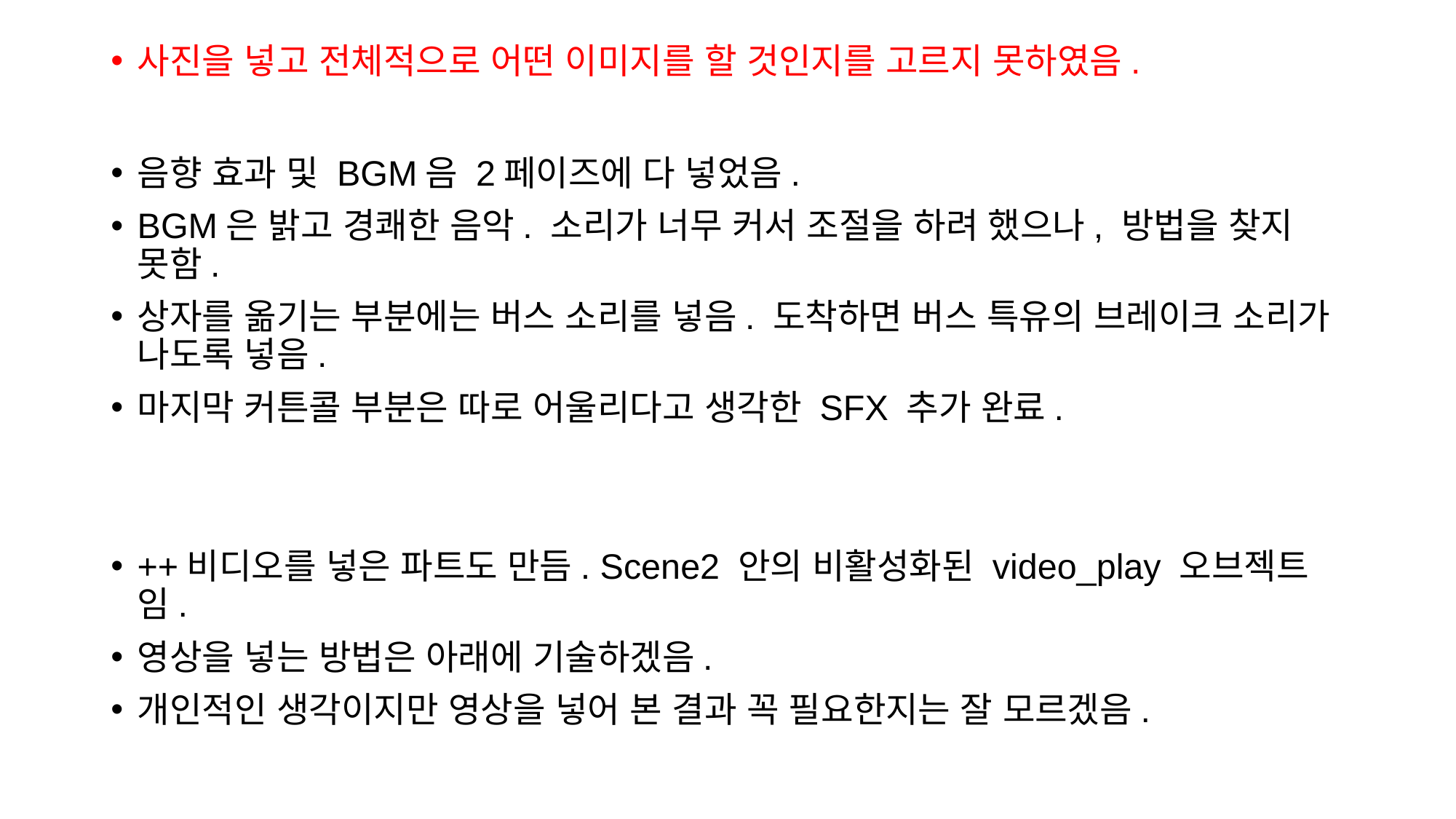

사진을 넣고 전체적으로 어떤 이미지를 할 것인지를 고르지 못하였음.

음향 효과 및 BGM음 2페이즈에 다 넣었음.
BGM은 밝고 경쾌한 음악. 소리가 너무 커서 조절을 하려 했으나, 방법을 찾지 못함.
상자를 옮기는 부분에는 버스 소리를 넣음. 도착하면 버스 특유의 브레이크 소리가 나도록 넣음.
마지막 커튼콜 부분은 따로 어울리다고 생각한 SFX 추가 완료.

++비디오를 넣은 파트도 만듬. Scene2 안의 비활성화된 video_play 오브젝트임.
영상을 넣는 방법은 아래에 기술하겠음.
개인적인 생각이지만 영상을 넣어 본 결과 꼭 필요한지는 잘 모르겠음.